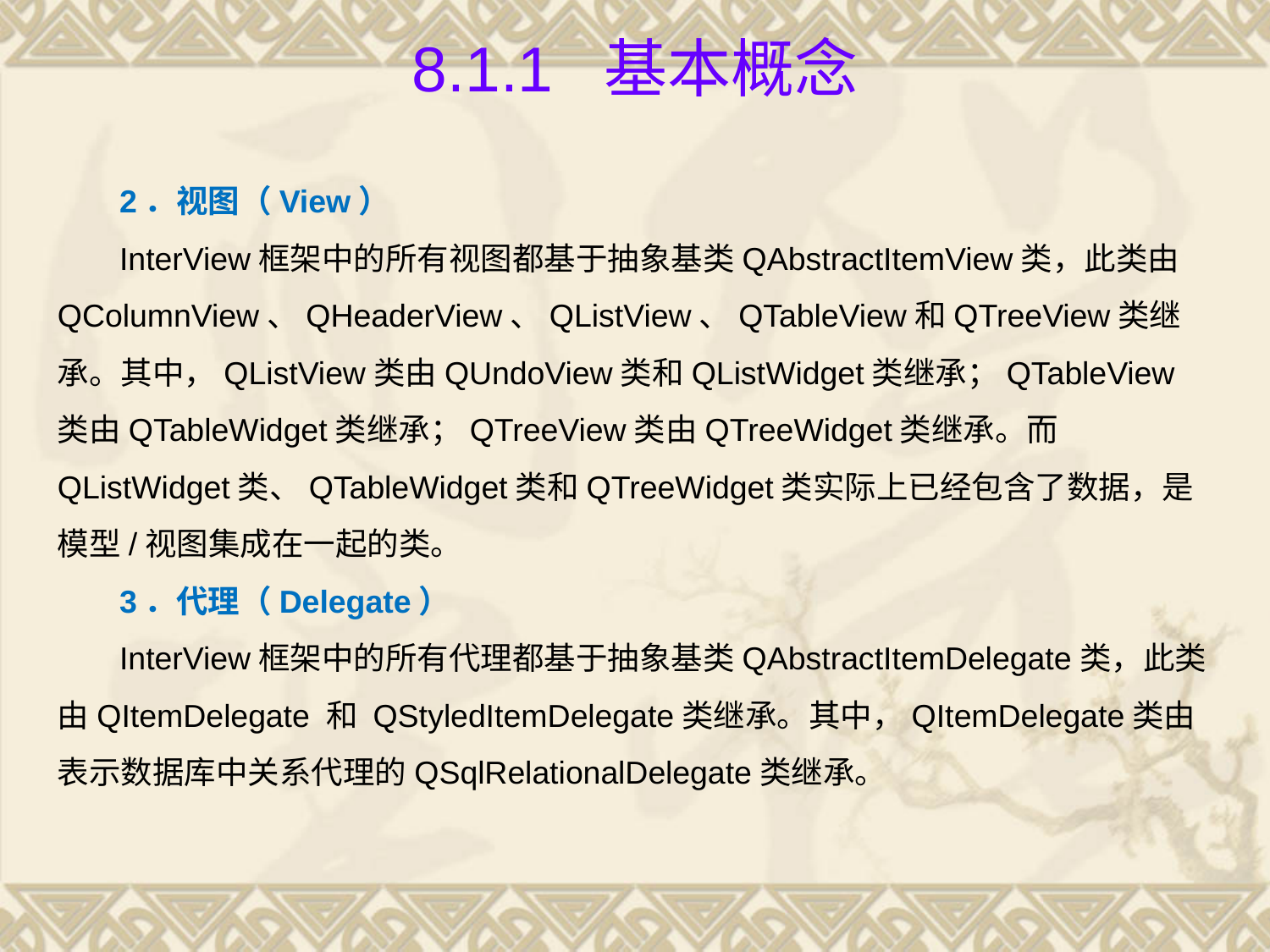

# 8.1.1  基本概念
2．视图（View）
InterView框架中的所有视图都基于抽象基类QAbstractItemView类，此类由QColumnView、QHeaderView、QListView、QTableView和QTreeView类继承。其中，QListView类由QUndoView类和QListWidget类继承；QTableView类由QTableWidget类继承；QTreeView类由QTreeWidget类继承。而QListWidget类、QTableWidget类和QTreeWidget类实际上已经包含了数据，是模型/视图集成在一起的类。
3．代理（Delegate）
InterView框架中的所有代理都基于抽象基类QAbstractItemDelegate类，此类由QItemDelegate 和 QStyledItemDelegate类继承。其中，QItemDelegate类由表示数据库中关系代理的QSqlRelationalDelegate类继承。